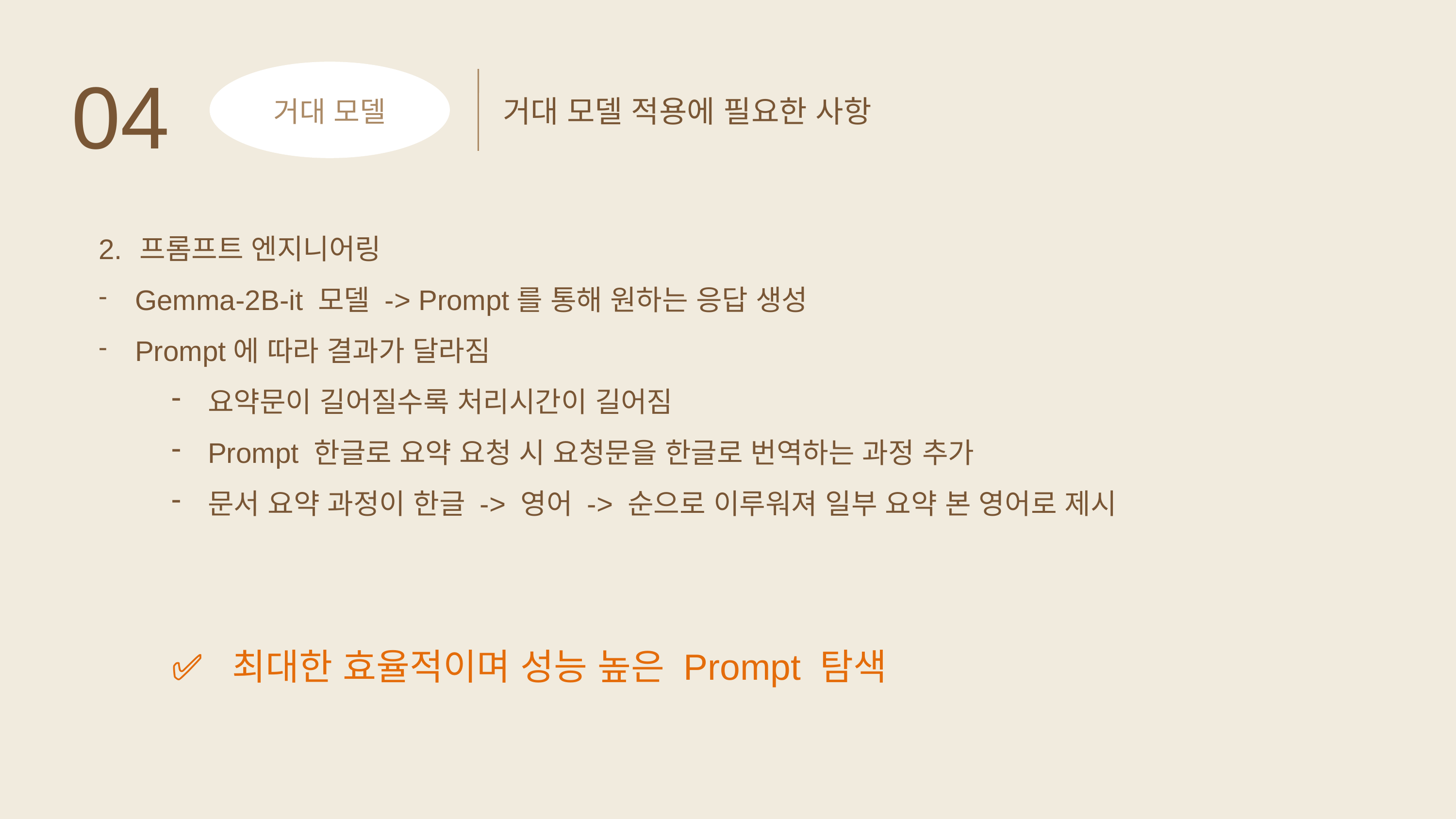

04

거대 모델 적용에 필요한 사항
거대 모델
프롬프트 엔지니어링
Gemma-2B-it 모델 -> Prompt를 통해 원하는 응답 생성
Prompt에 따라 결과가 달라짐
요약문이 길어질수록 처리시간이 길어짐
Prompt 한글로 요약 요청 시 요청문을 한글로 번역하는 과정 추가
문서 요약 과정이 한글 -> 영어 -> 순으로 이루워져 일부 요약 본 영어로 제시

✅  최대한 효율적이며 성능 높은 Prompt 탐색